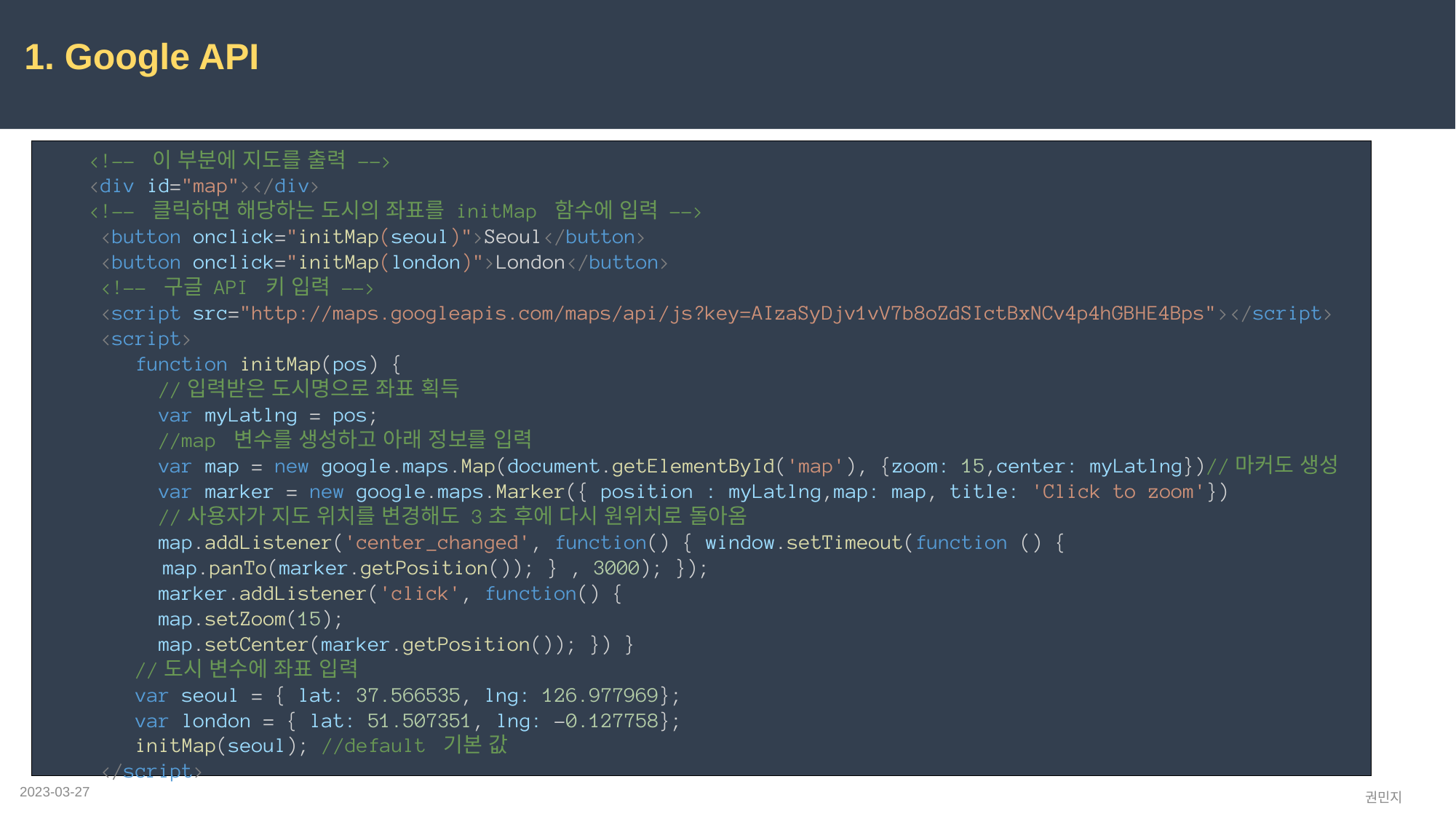

1. Google API
    <!-- 이 부분에 지도를 출력 -->
    <div id="map"></div>
    <!-- 클릭하면 해당하는 도시의 좌표를 initMap 함수에 입력 -->
     <button onclick="initMap(seoul)">Seoul</button>
     <button onclick="initMap(london)">London</button>
     <!-- 구글 API 키 입력 -->
     <script src="http://maps.googleapis.com/maps/api/js?key=AIzaSyDjv1vV7b8oZdSIctBxNCv4p4hGBHE4Bps"></script>
     <script>
        function initMap(pos) {
          //입력받은 도시명으로 좌표 획득
          var myLatlng = pos;
          //map 변수를 생성하고 아래 정보를 입력
          var map = new google.maps.Map(document.getElementById('map'), {zoom: 15,center: myLatlng})//마커도 생성
          var marker = new google.maps.Marker({ position : myLatlng,map: map, title: 'Click to zoom'})
          //사용자가 지도 위치를 변경해도 3초 후에 다시 원위치로 돌아옴
          map.addListener('center_changed', function() { window.setTimeout(function () {
  	 map.panTo(marker.getPosition()); } , 3000); });
          marker.addListener('click', function() {
          map.setZoom(15);
          map.setCenter(marker.getPosition()); }) }
        //도시 변수에 좌표 입력
        var seoul = { lat: 37.566535, lng: 126.977969};
        var london = { lat: 51.507351, lng: -0.127758};
        initMap(seoul); //default 기본 값
     </script>
2023-03-27
권민지